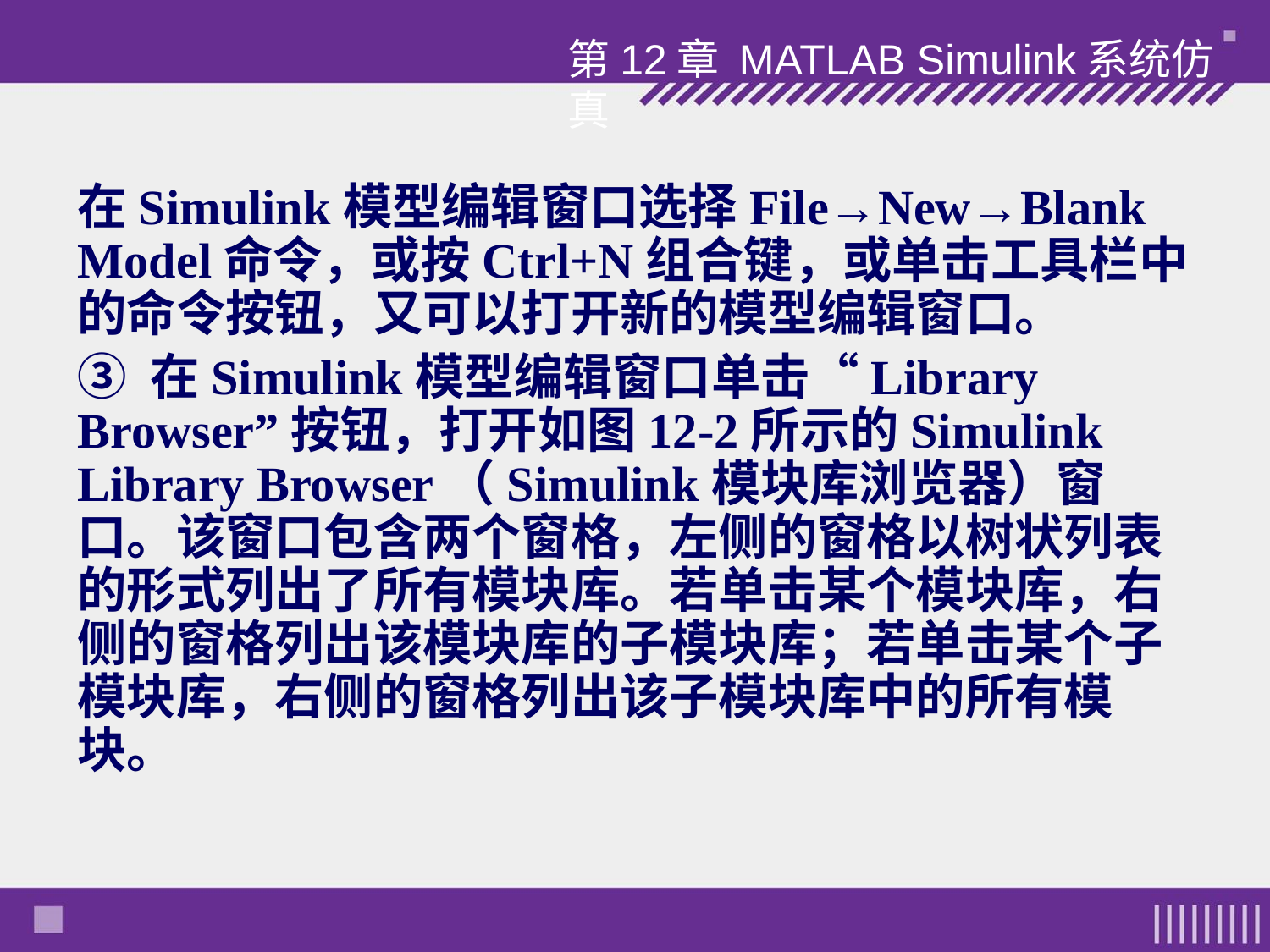

第12章 MATLAB Simulink系统仿真
在Simulink模型编辑窗口选择File→New→Blank Model命令，或按Ctrl+N组合键，或单击工具栏中的命令按钮，又可以打开新的模型编辑窗口。
③ 在Simulink模型编辑窗口单击“Library Browser”按钮，打开如图12-2所示的Simulink Library Browser（Simulink模块库浏览器）窗口。该窗口包含两个窗格，左侧的窗格以树状列表的形式列出了所有模块库。若单击某个模块库，右侧的窗格列出该模块库的子模块库；若单击某个子模块库，右侧的窗格列出该子模块库中的所有模块。